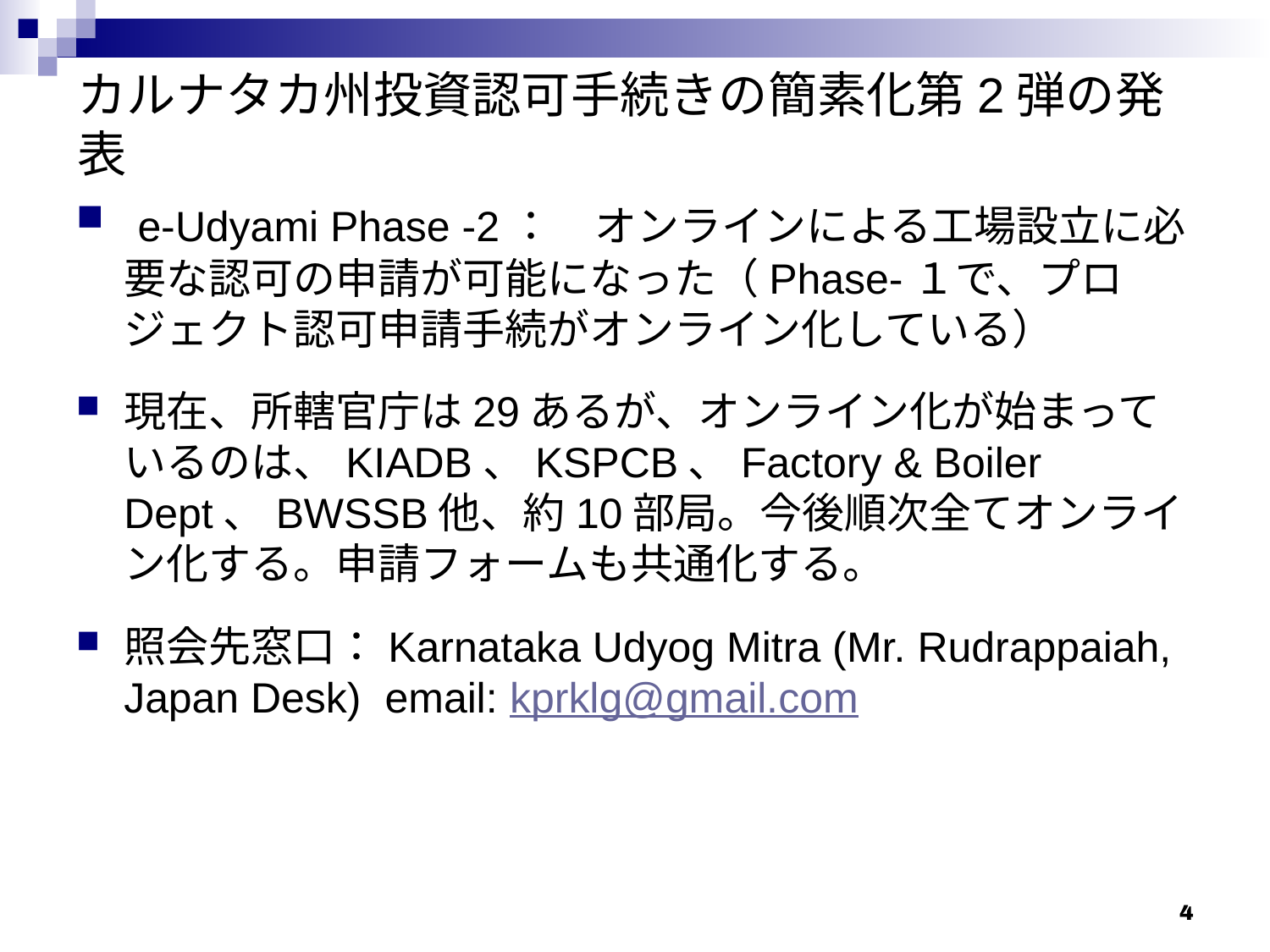

# カルナタカ州投資認可手続きの簡素化第2弾の発表
 e-Udyami Phase -2：　オンラインによる工場設立に必要な認可の申請が可能になった（Phase-１で、プロジェクト認可申請手続がオンライン化している）
現在、所轄官庁は29あるが、オンライン化が始まっているのは、KIADB、KSPCB、Factory & Boiler Dept、BWSSB他、約10部局。今後順次全てオンライン化する。申請フォームも共通化する。
照会先窓口：Karnataka Udyog Mitra (Mr. Rudrappaiah, Japan Desk)  email: kprklg@gmail.com

4